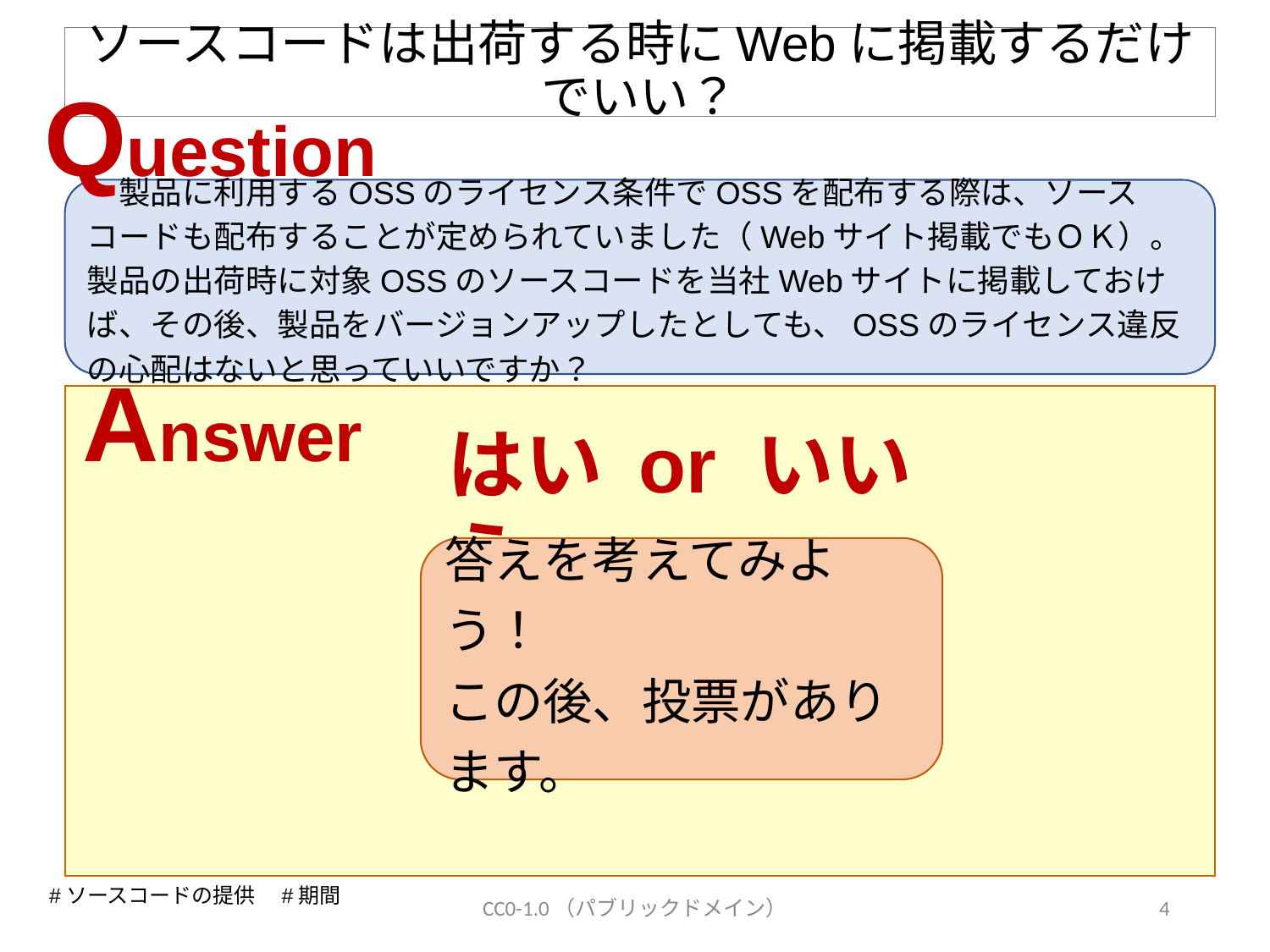

# ソースコードは出荷する時にWebに掲載するだけでいい？
Question
　製品に利用するOSSのライセンス条件でOSSを配布する際は、ソースコードも配布することが定められていました（Webサイト掲載でもＯＫ）。製品の出荷時に対象OSSのソースコードを当社Webサイトに掲載しておけば、その後、製品をバージョンアップしたとしても、OSSのライセンス違反の心配はないと思っていいですか？
Answer

はい or いいえ
答えを考えてみよう！
この後、投票があります。
#ソースコードの提供　#期間
CC0-1.0（パブリックドメイン）
4